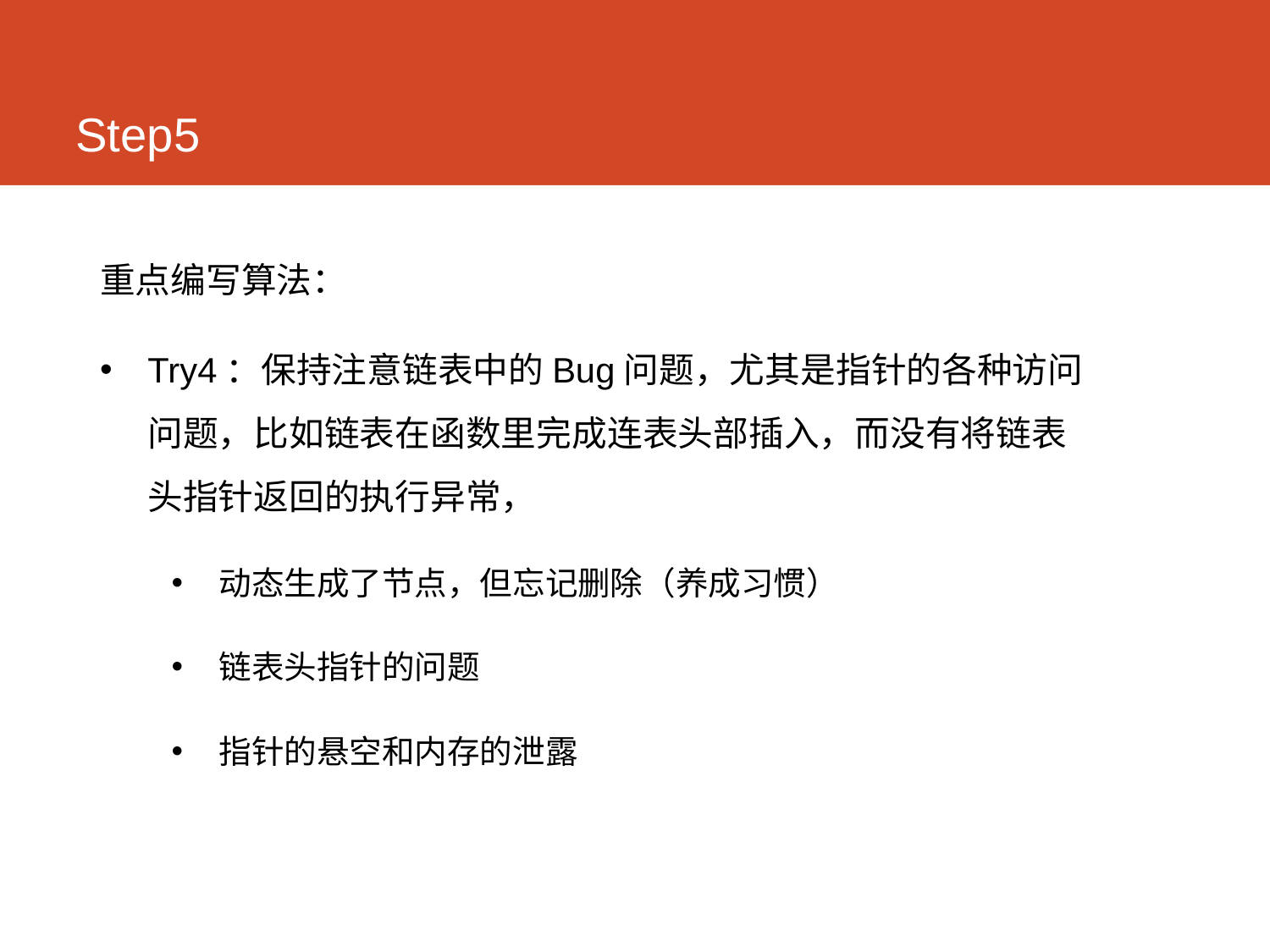

# Step5
重点编写算法：
Try4：保持注意链表中的Bug问题，尤其是指针的各种访问问题，比如链表在函数里完成连表头部插入，而没有将链表头指针返回的执行异常，
动态生成了节点，但忘记删除（养成习惯）
链表头指针的问题
指针的悬空和内存的泄露